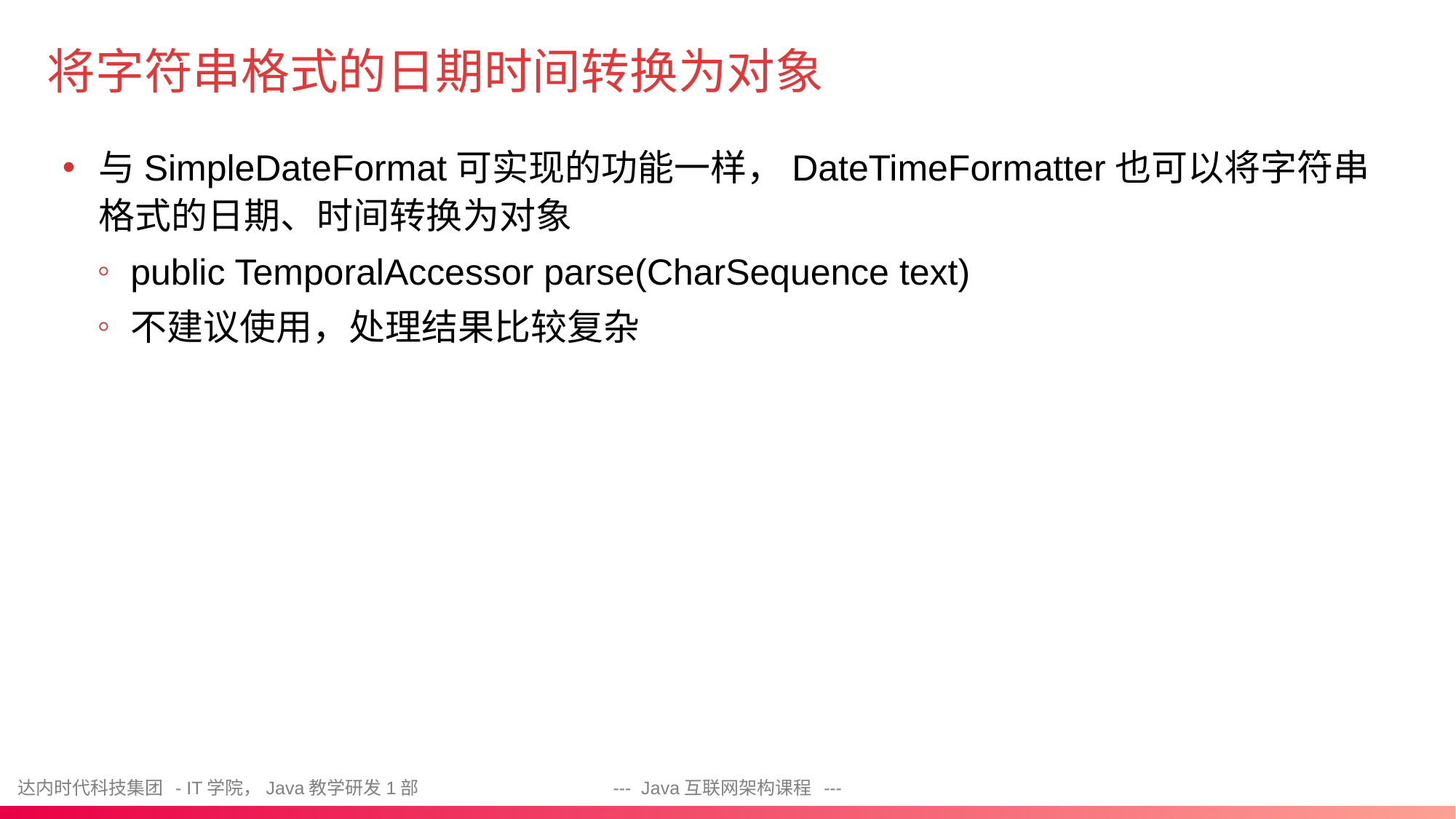

# 将字符串格式的日期时间转换为对象
与SimpleDateFormat可实现的功能一样，DateTimeFormatter也可以将字符串格式的日期、时间转换为对象
public TemporalAccessor parse(CharSequence text)
不建议使用，处理结果比较复杂